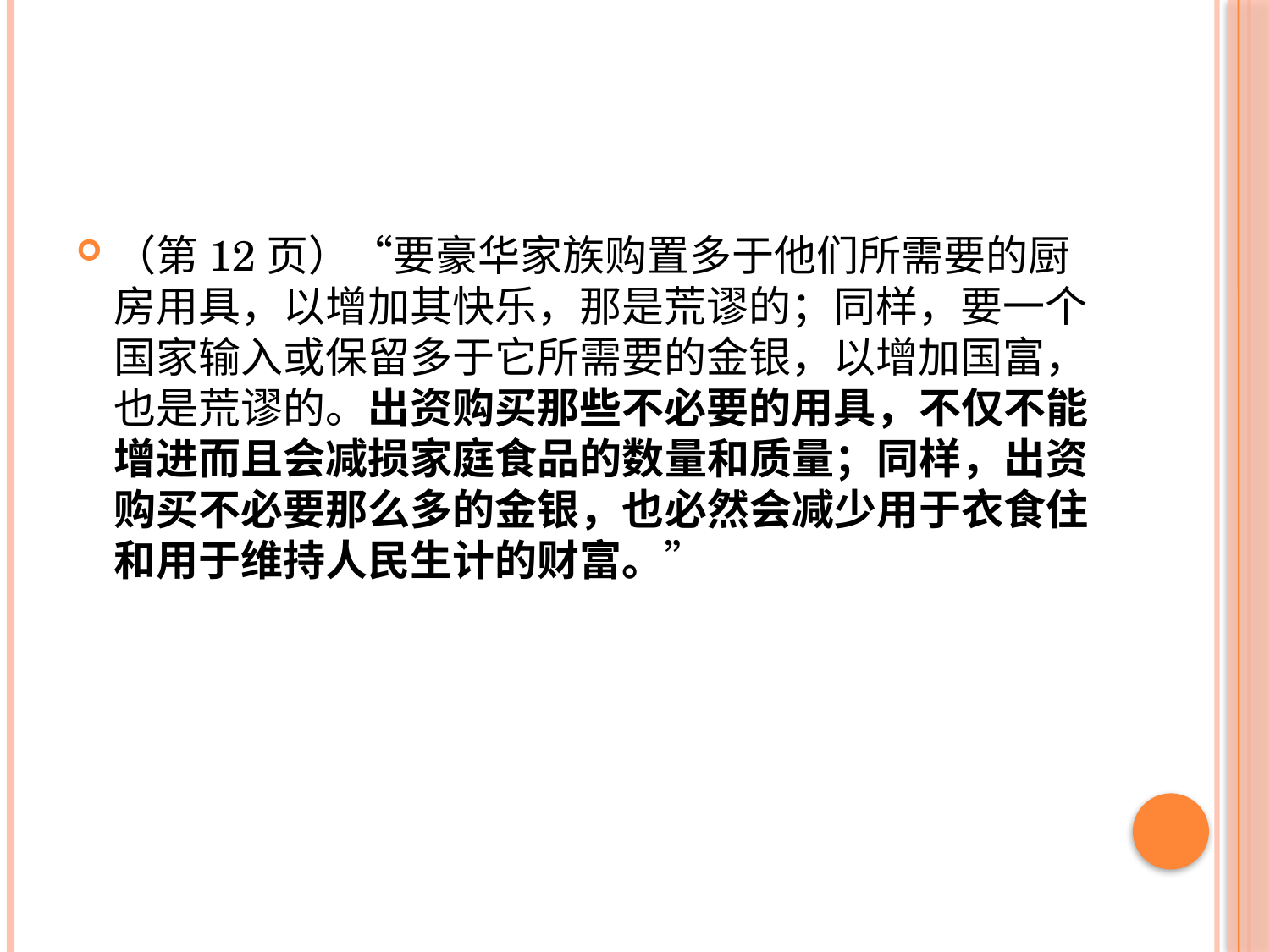

#
（第12页）“要豪华家族购置多于他们所需要的厨房用具，以增加其快乐，那是荒谬的；同样，要一个国家输入或保留多于它所需要的金银，以增加国富，也是荒谬的。出资购买那些不必要的用具，不仅不能增进而且会减损家庭食品的数量和质量；同样，出资购买不必要那么多的金银，也必然会减少用于衣食住和用于维持人民生计的财富。”